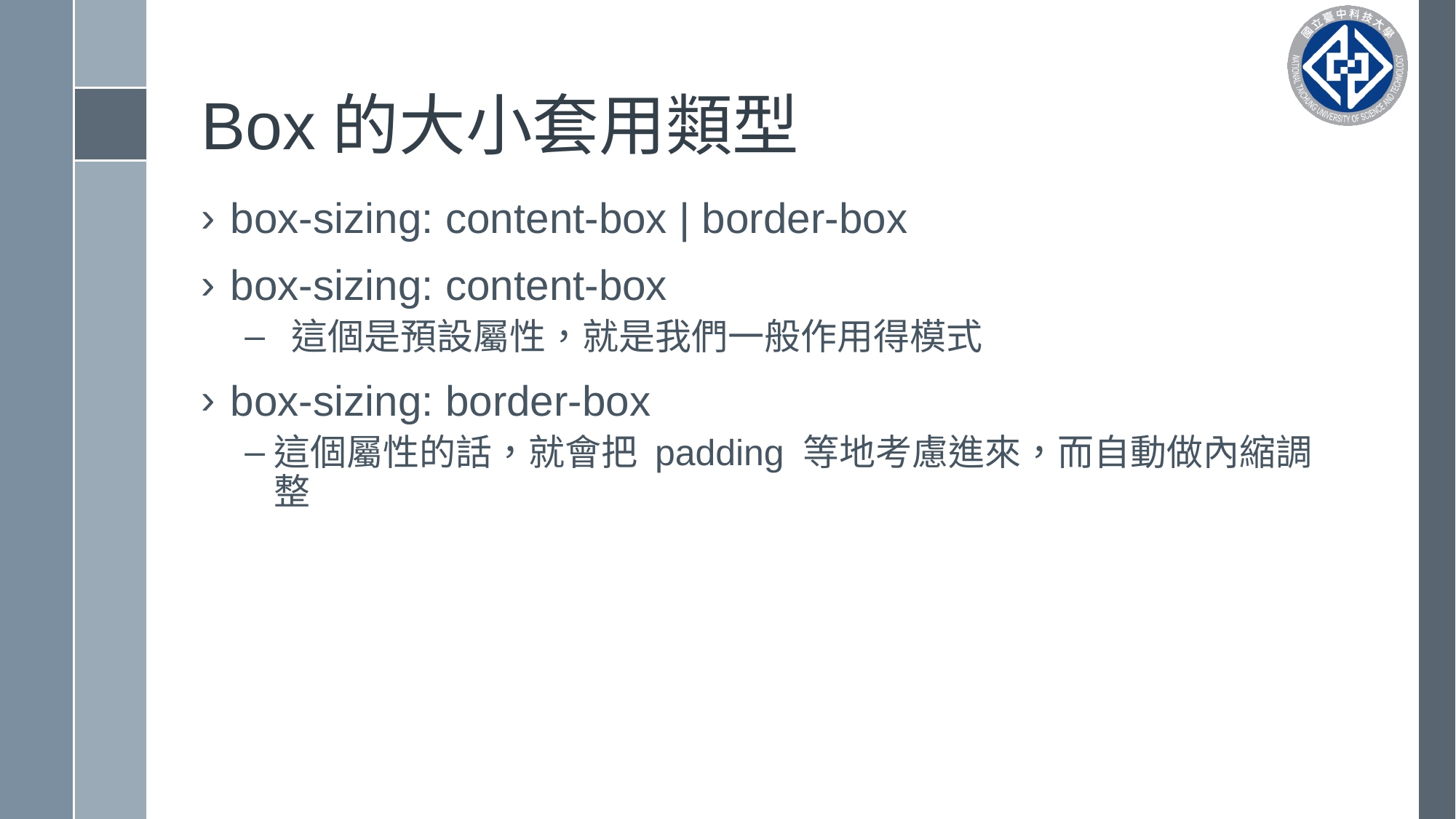

# Box的大小套用類型
box-sizing: content-box | border-box
box-sizing: content-box
 這個是預設屬性，就是我們一般作用得模式
box-sizing: border-box
這個屬性的話，就會把 padding 等地考慮進來，而自動做內縮調整